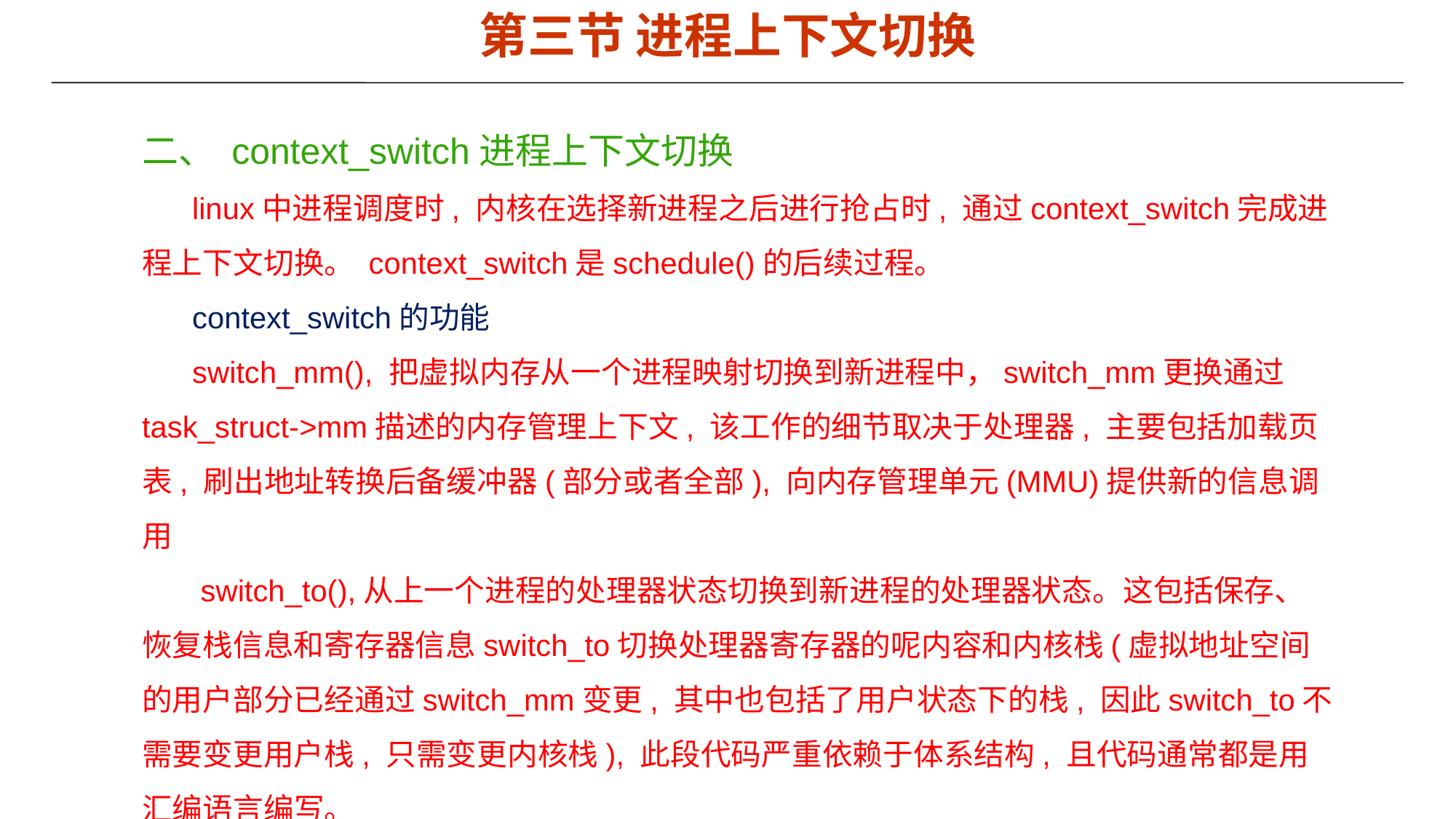

第三节 进程上下文切换

二、 context_switch进程上下文切换
      linux中进程调度时, 内核在选择新进程之后进行抢占时, 通过context_switch完成进程上下文切换。 context_switch是schedule()的后续过程。
      context_switch的功能
      switch_mm(), 把虚拟内存从一个进程映射切换到新进程中，switch_mm更换通过task_struct->mm描述的内存管理上下文, 该工作的细节取决于处理器, 主要包括加载页表, 刷出地址转换后备缓冲器(部分或者全部), 向内存管理单元(MMU)提供新的信息调用
       switch_to(),从上一个进程的处理器状态切换到新进程的处理器状态。这包括保存、恢复栈信息和寄存器信息switch_to切换处理器寄存器的呢内容和内核栈(虚拟地址空间的用户部分已经通过switch_mm变更, 其中也包括了用户状态下的栈, 因此switch_to不需要变更用户栈, 只需变更内核栈), 此段代码严重依赖于体系结构, 且代码通常都是用汇编语言编写。